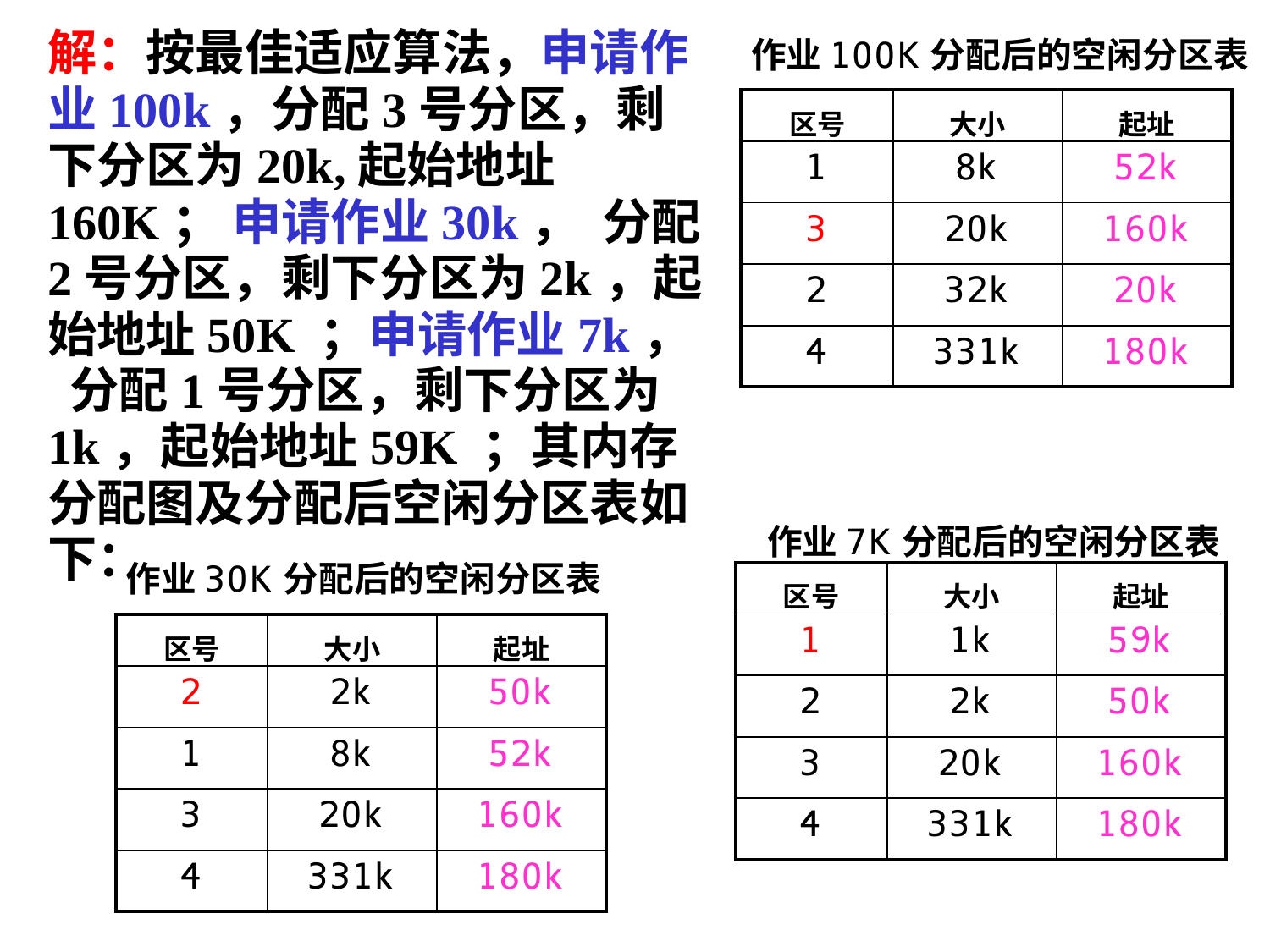

解：按最佳适应算法，申请作业100k，分配3号分区，剩下分区为20k,起始地址160K； 申请作业30k，  分配2号分区，剩下分区为2k，起始地址50K ；申请作业7k，    分配1号分区，剩下分区为1k，起始地址59K ；其内存分配图及分配后空闲分区表如下：
作业100K分配后的空闲分区表
| 区号 | 大小 | 起址 |
| --- | --- | --- |
| 1 | 8k | 52k |
| 3 | 20k | 160k |
| 2 | 32k | 20k |
| 4 | 331k | 180k |
作业7K分配后的空闲分区表
作业30K分配后的空闲分区表
| 区号 | 大小 | 起址 |
| --- | --- | --- |
| 1 | 1k | 59k |
| 2 | 2k | 50k |
| 3 | 20k | 160k |
| 4 | 331k | 180k |
| 区号 | 大小 | 起址 |
| --- | --- | --- |
| 2 | 2k | 50k |
| 1 | 8k | 52k |
| 3 | 20k | 160k |
| 4 | 331k | 180k |